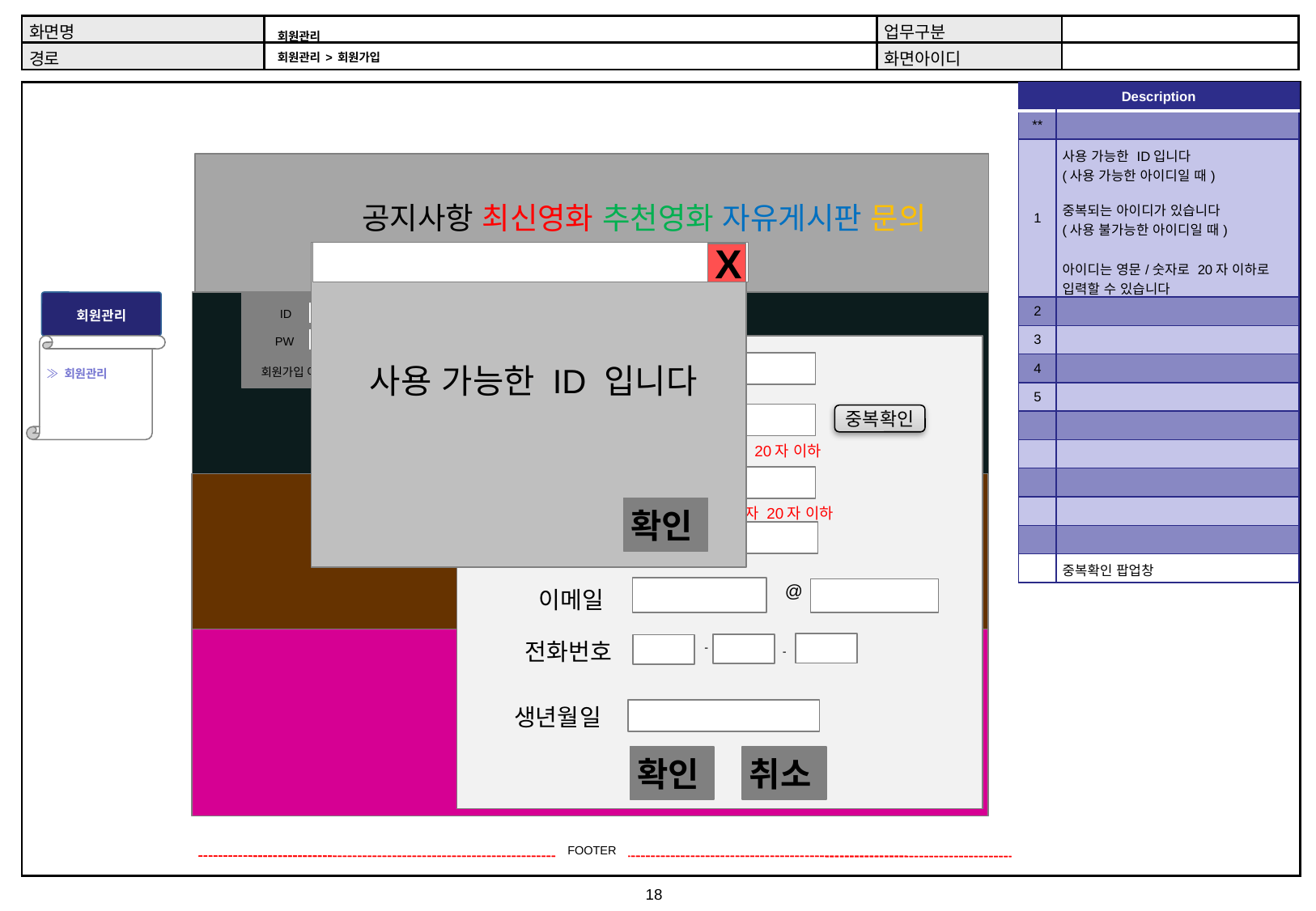

# 회원관리 회원관리 > 회원가입
| Description |  |
| --- | --- |
| \*\* |  |
| 1 | 사용 가능한 ID입니다 (사용 가능한 아이디일 때) 중복되는 아이디가 있습니다 (사용 불가능한 아이디일 때) 아이디는 영문/숫자로 20자 이하로 입력할 수 있습니다 (양식과 일치하지 않게 입력할 때) |
| 2 |  |
| 3 |  |
| 4 |  |
| 5 |  |
|  |  |
|  |  |
|  |  |
|  |  |
|  |  |
|  | 중복확인 팝업창 |

공지사항 최신영화 추천영화 자유게시판 문의

X

회원관리

ID

로그인
로그인
PW

≫ 회원관리
성명

사용 가능한 ID 입니다
회원가입 아이디찾기 비밀번호찾기
ID

중복확인
아이디는 영문/숫자 20자 이하

비밀번호

비밀번호는 영문/숫자 20자 이하
확인

비밀번호 확인
@

이메일

전화번호

-

-
생년월일

확인
취소
FOOTER